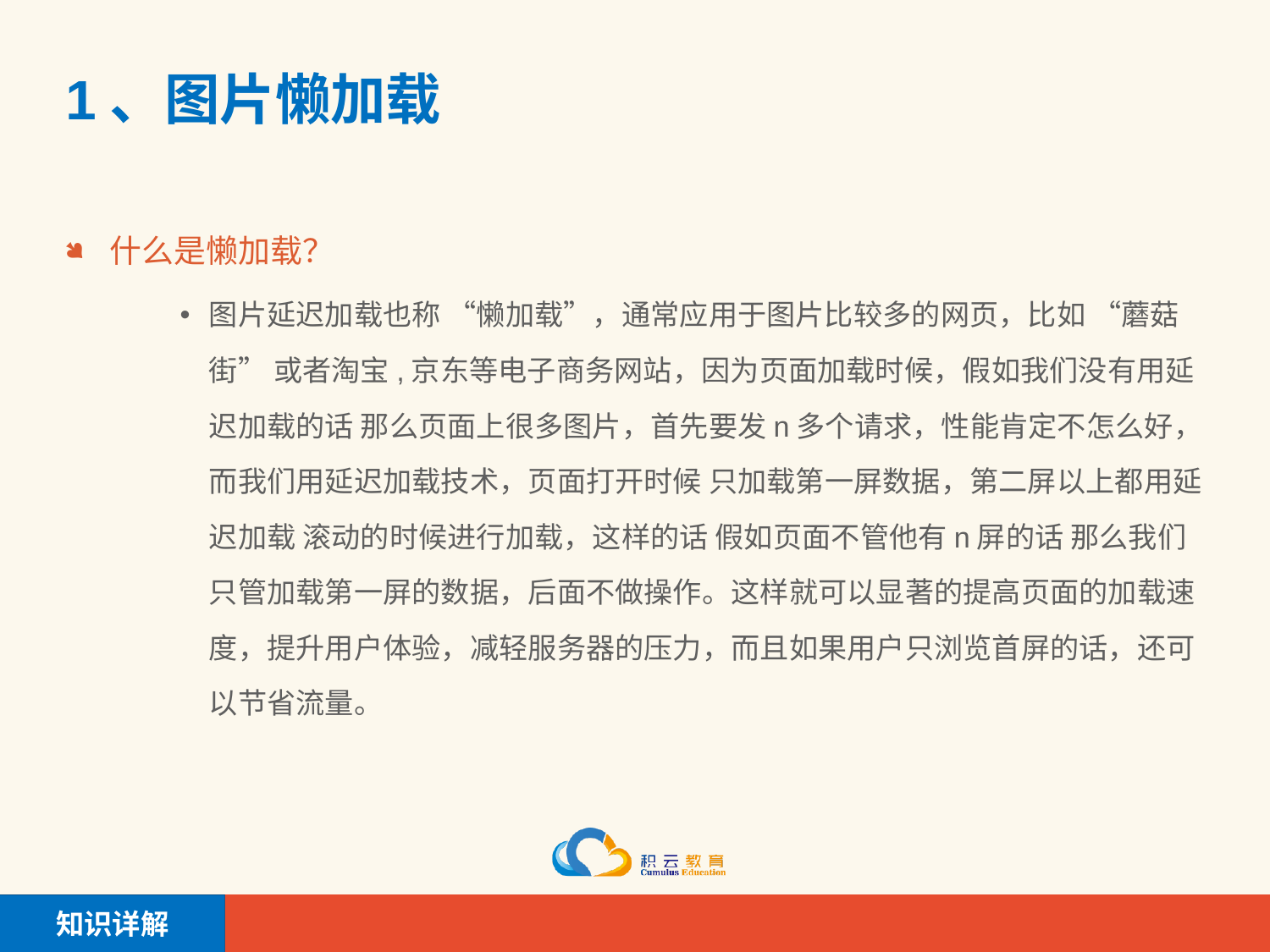

# 1、图片懒加载
什么是懒加载？
图片延迟加载也称 “懒加载”，通常应用于图片比较多的网页，比如 “蘑菇街” 或者淘宝,京东等电子商务网站，因为页面加载时候，假如我们没有用延迟加载的话 那么页面上很多图片，首先要发n多个请求，性能肯定不怎么好，而我们用延迟加载技术，页面打开时候 只加载第一屏数据，第二屏以上都用延迟加载 滚动的时候进行加载，这样的话 假如页面不管他有n屏的话 那么我们只管加载第一屏的数据，后面不做操作。这样就可以显著的提高页面的加载速度，提升用户体验，减轻服务器的压力，而且如果用户只浏览首屏的话，还可以节省流量。